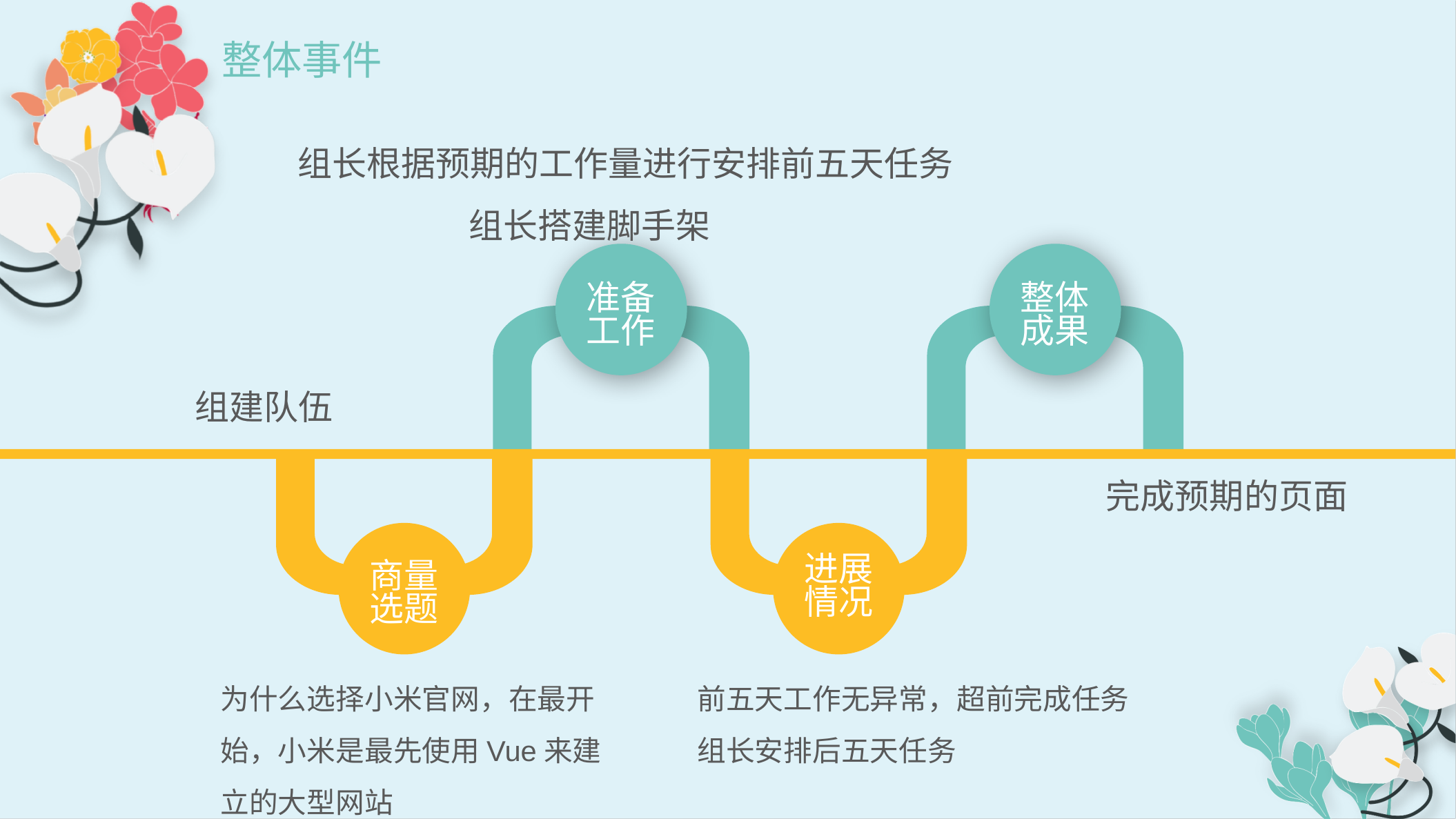

整体事件
组长根据预期的工作量进行安排前五天任务
                     组长搭建脚手架

准备工作
整体成果

组建队伍

完成预期的页面

进展情况
商量选题
为什么选择小米官网，在最开始，小米是最先使用Vue来建立的大型网站
前五天工作无异常，超前完成任务
组长安排后五天任务